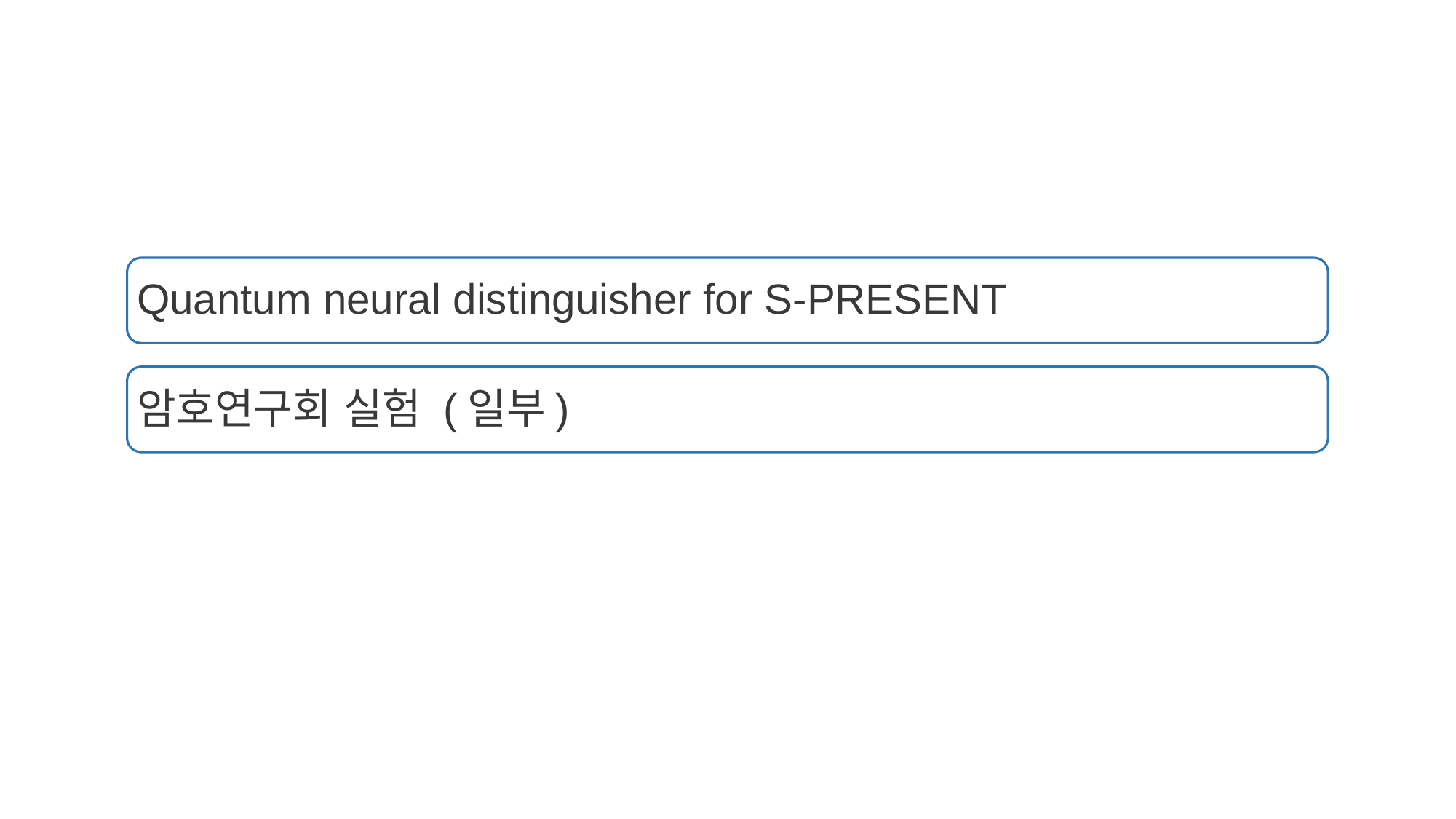

Quantum neural distinguisher for S-PRESENT
암호연구회 실험 (일부)